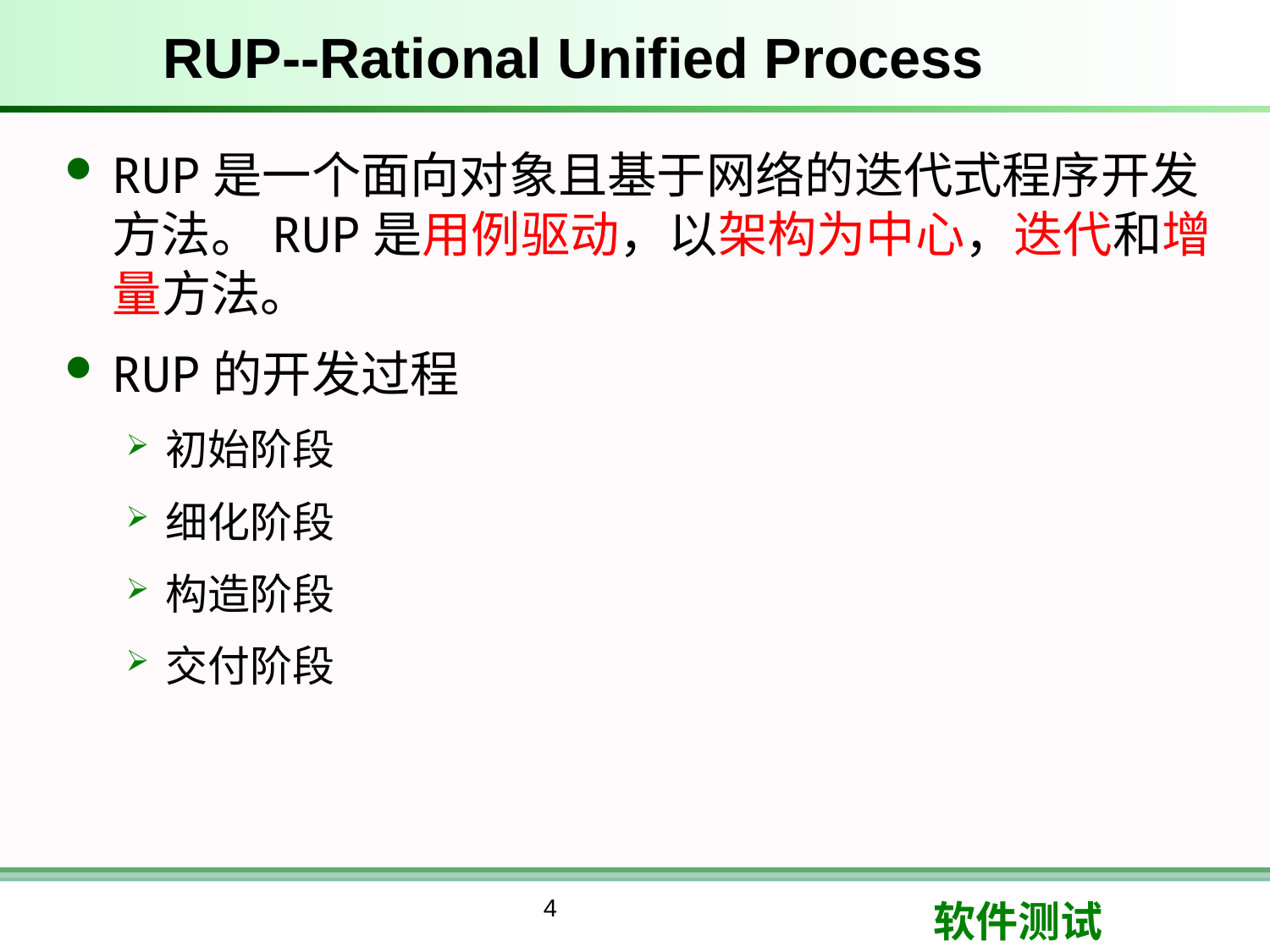

# RUP--Rational Unified Process
RUP是一个面向对象且基于网络的迭代式程序开发方法。RUP是用例驱动，以架构为中心，迭代和增量方法。
RUP的开发过程
初始阶段
细化阶段
构造阶段
交付阶段
4